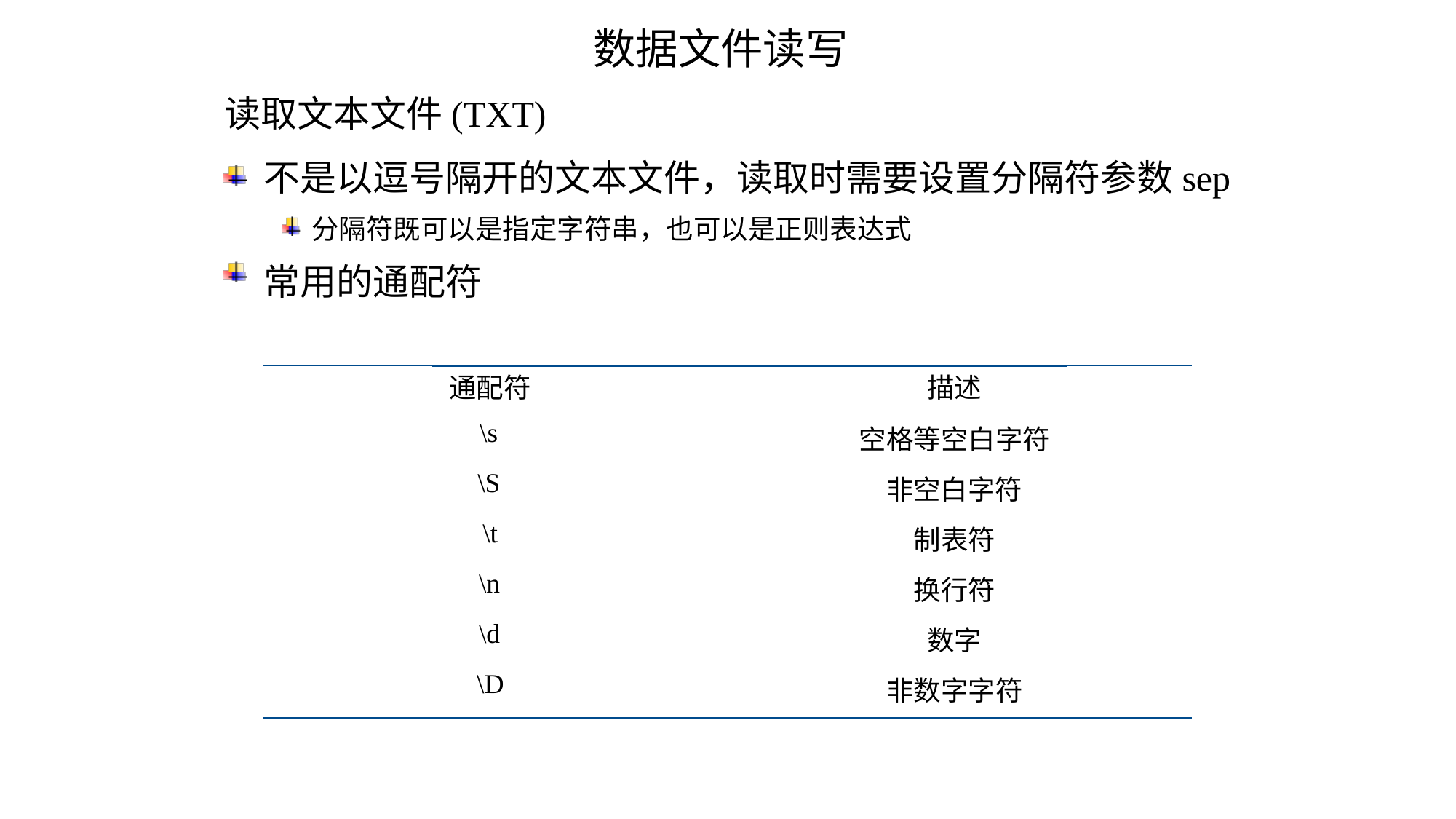

数据文件读写
读取文本文件(TXT)
不是以逗号隔开的文本文件，读取时需要设置分隔符参数sep

分隔符既可以是指定字符串，也可以是正则表达式

常用的通配符

| 通配符 | 描述 |
| --- | --- |
| \s | 空格等空白字符 |
| \S | 非空白字符 |
| \t | 制表符 |
| \n | 换行符 |
| \d | 数字 |
| \D | 非数字字符 |